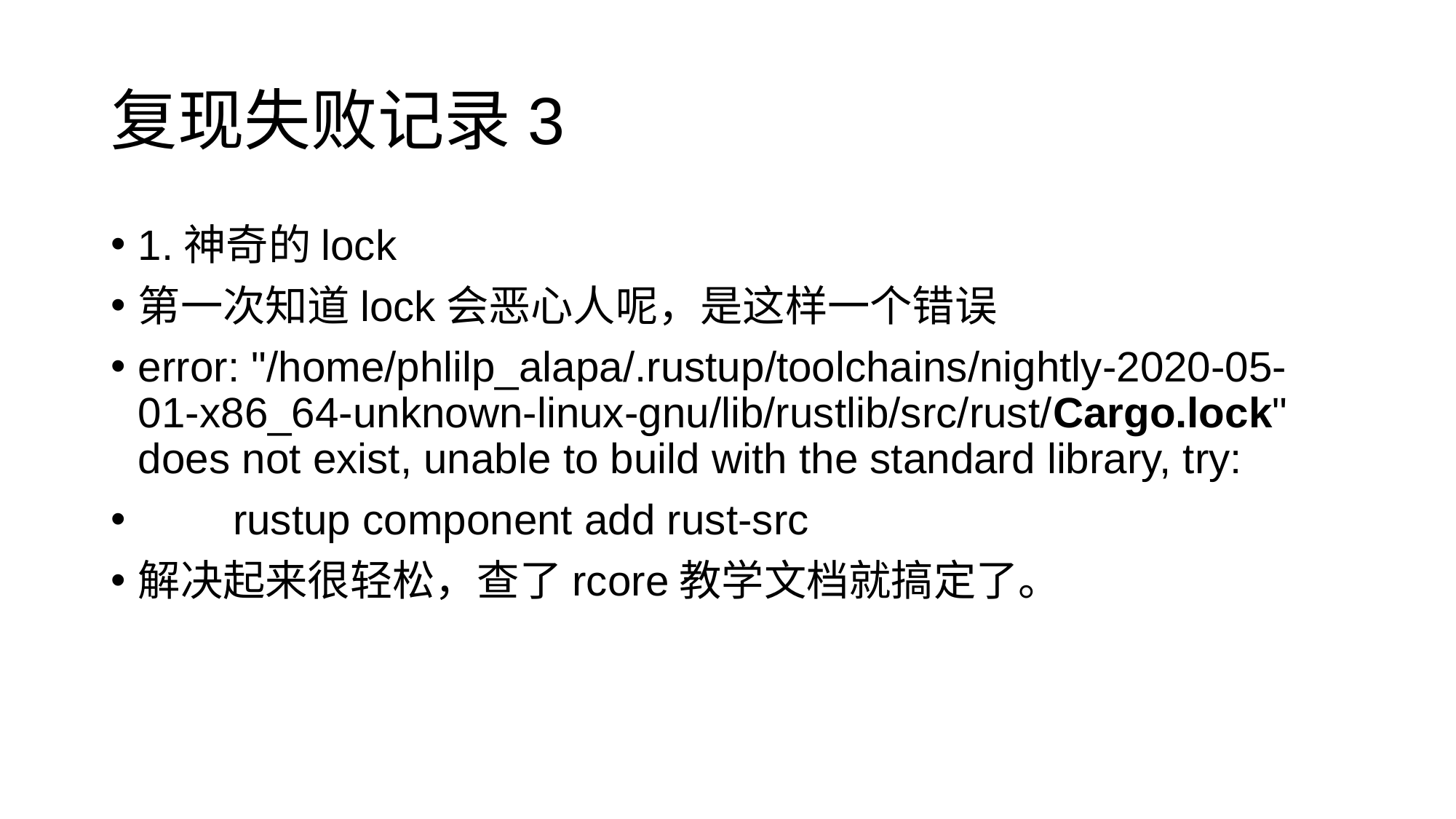

# 复现失败记录3
1.神奇的lock
第一次知道lock会恶心人呢，是这样一个错误
error: "/home/phlilp_alapa/.rustup/toolchains/nightly-2020-05-01-x86_64-unknown-linux-gnu/lib/rustlib/src/rust/Cargo.lock" does not exist, unable to build with the standard library, try:
        rustup component add rust-src
解决起来很轻松，查了rcore教学文档就搞定了。